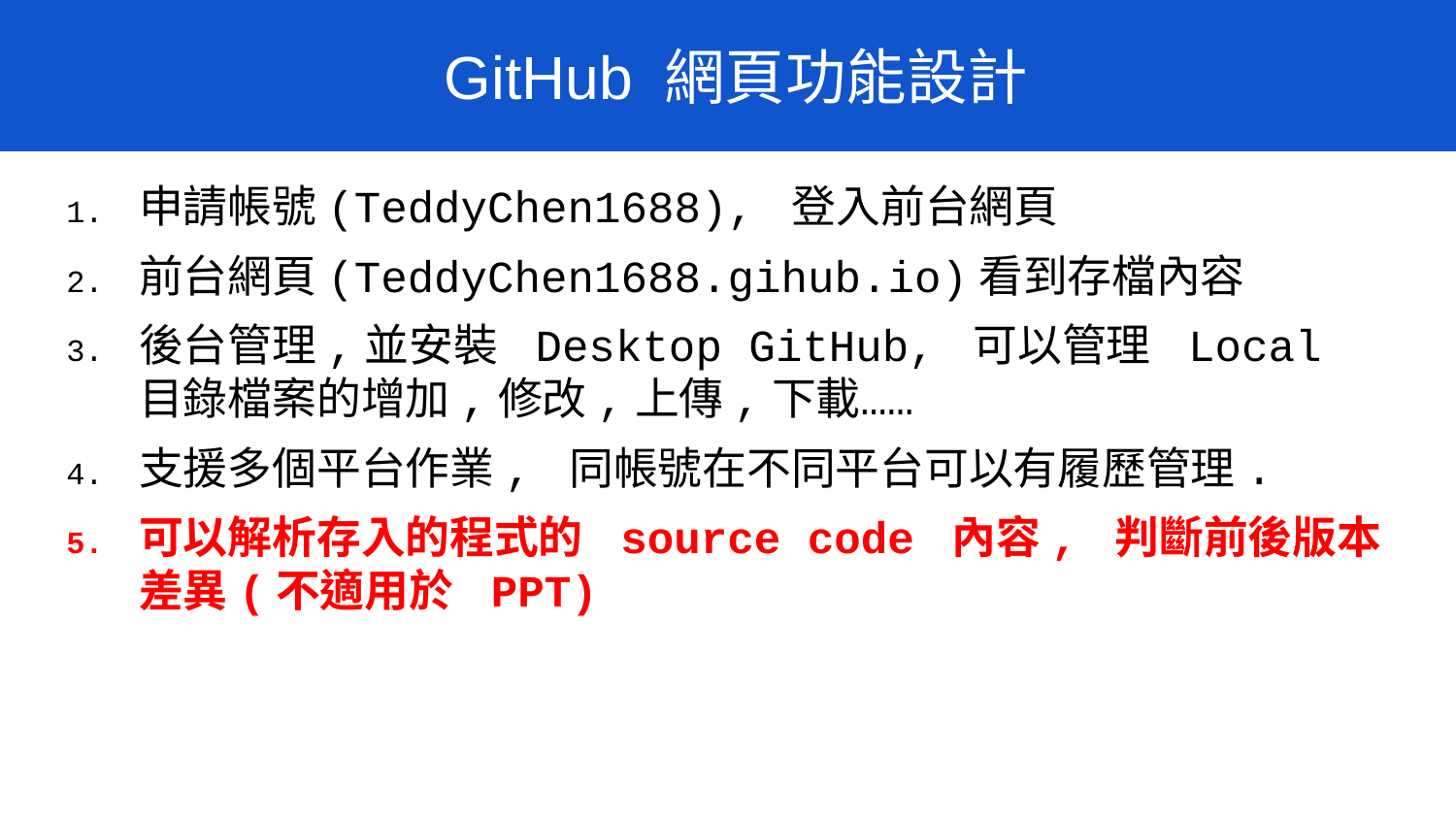

# GitHub 網頁功能設計
申請帳號(TeddyChen1688), 登入前台網頁
前台網頁(TeddyChen1688.gihub.io)看到存檔內容
後台管理,並安裝 Desktop GitHub, 可以管理 Local 目錄檔案的增加,修改,上傳,下載……
支援多個平台作業, 同帳號在不同平台可以有履歷管理.
可以解析存入的程式的 source code 內容, 判斷前後版本差異(不適用於 PPT)